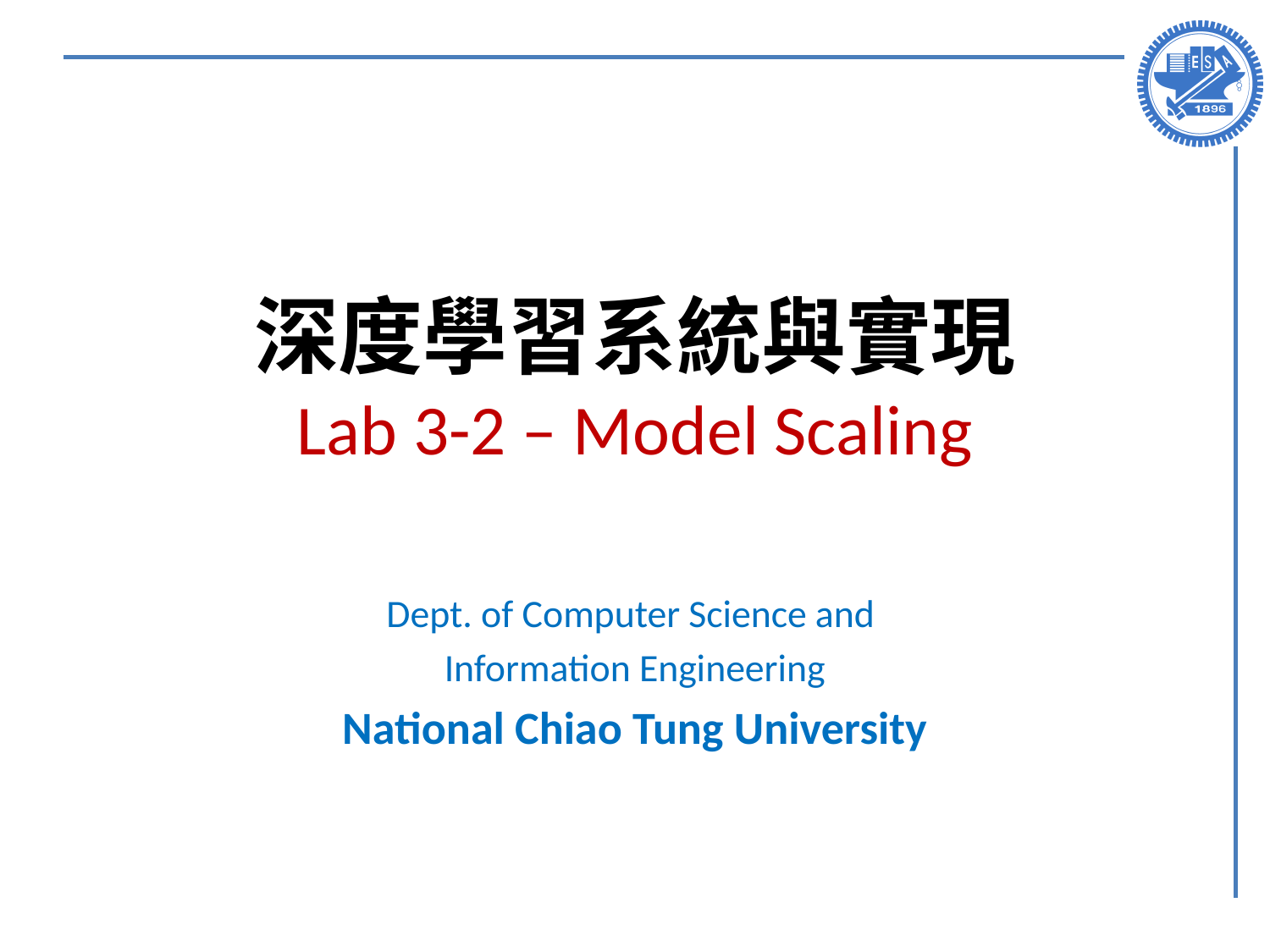

# 深度學習系統與實現 Lab 3-2 – Model Scaling
Dept. of Computer Science and
Information Engineering
National Chiao Tung University